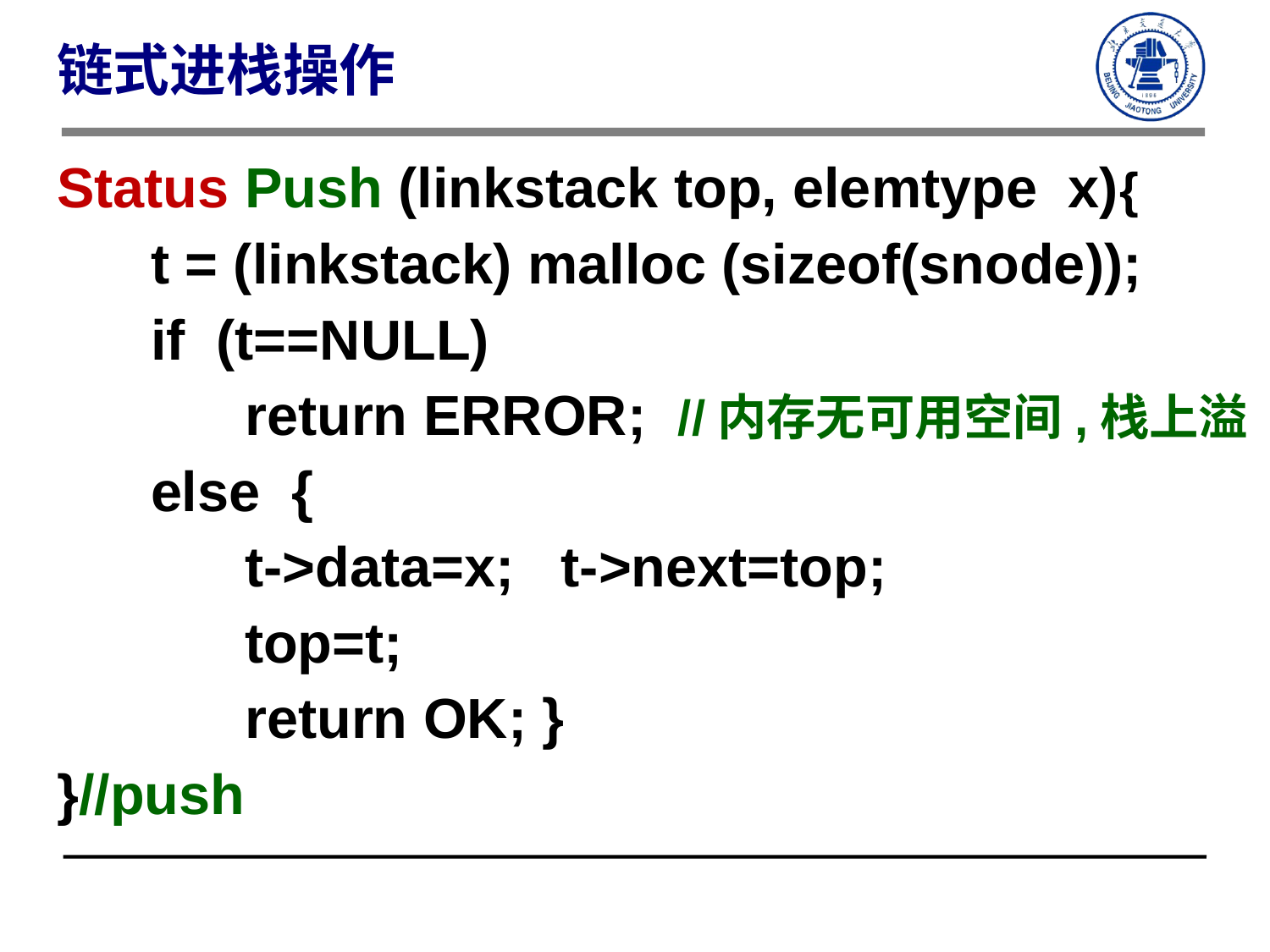

链式进栈操作
# Status Push (linkstack top, elemtype  x){
      t = (linkstack) malloc (sizeof(snode));
      if  (t==NULL)
            return ERROR;  //内存无可用空间,栈上溢
      else  {
            t->data=x;   t->next=top;
            top=t;
            return OK; }
}//push